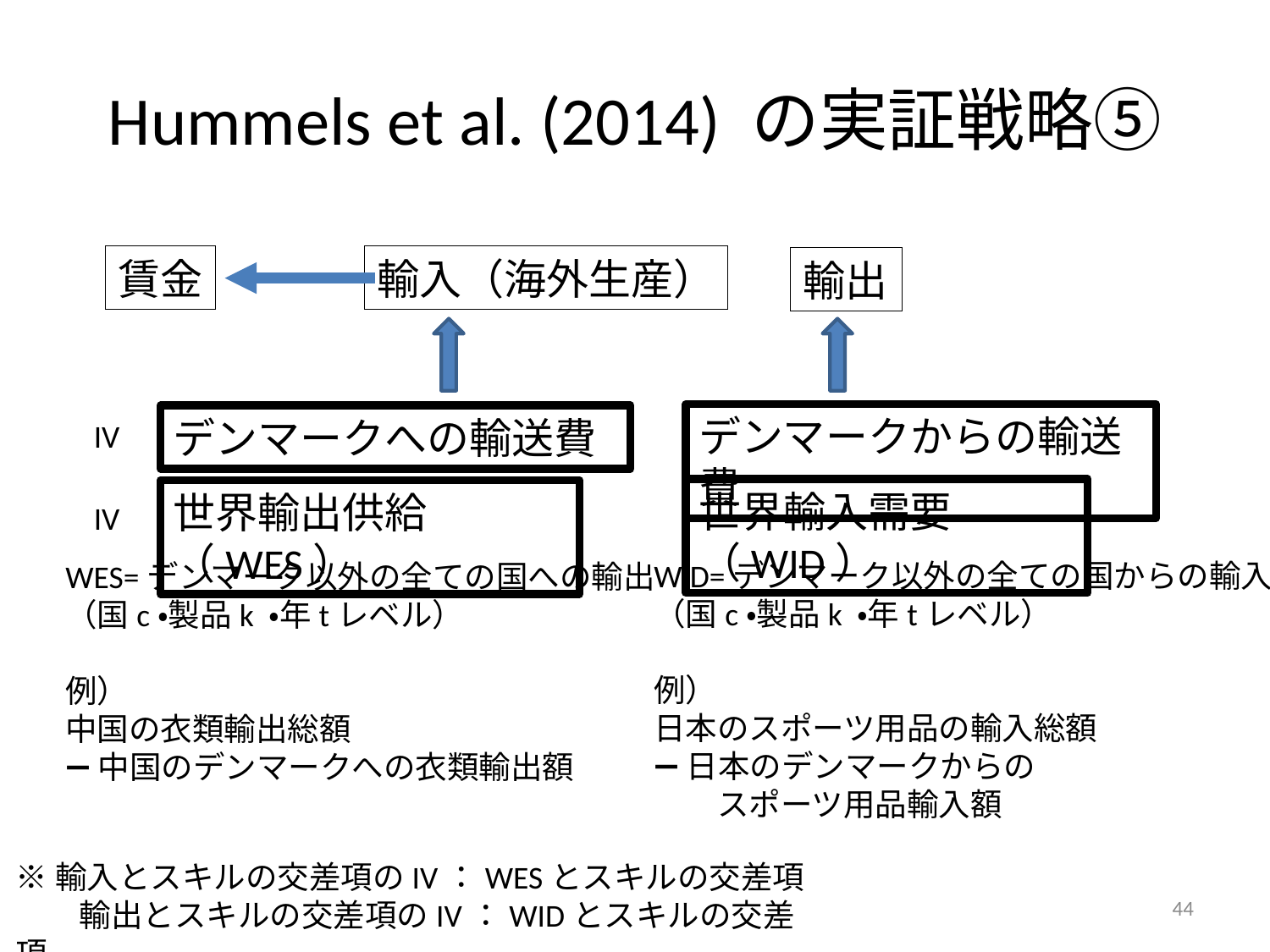

# Hummels et al. (2014) の実証戦略⑤
賃金
輸入（海外生産）
輸出

デンマークからの輸送費
デンマークへの輸送費
IV
世界輸入需要（WID）
世界輸出供給（WES）
IV
WID=デンマーク以外の全ての国からの輸入
（国c・製品k ・年tレベル）

例）
日本のスポーツ用品の輸入総額
➖日本のデンマークからの
　　スポーツ用品輸入額
WES=デンマーク以外の全ての国への輸出
（国c・製品k ・年tレベル）

例）
中国の衣類輸出総額
➖中国のデンマークへの衣類輸出額
※輸入とスキルの交差項のIV：WESとスキルの交差項
　　輸出とスキルの交差項のIV：WIDとスキルの交差項
44